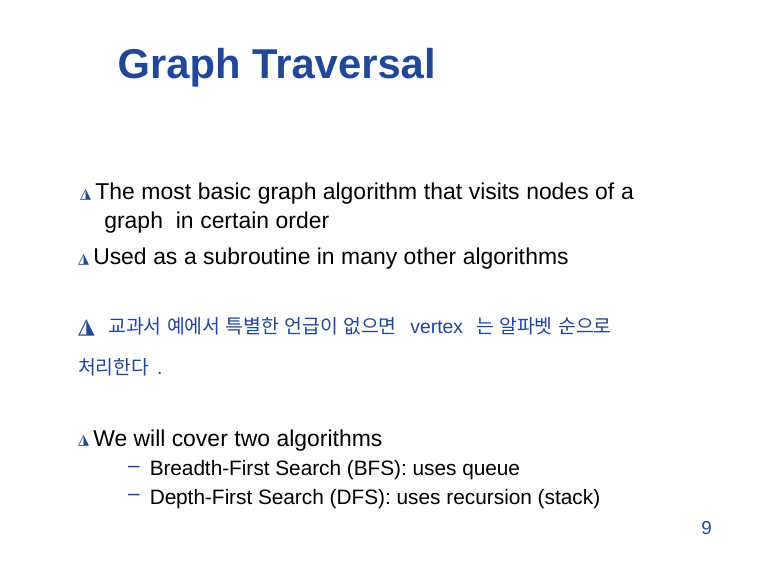

# Graph Traversal
◮ The most basic graph algorithm that visits nodes of a graph  in certain order
◮ Used as a subroutine in many other algorithms

◮ 교과서 예에서 특별한 언급이 없으면 vertex 는 알파벳 순으로 처리한다.

◮ We will cover two algorithms
Breadth-First Search (BFS): uses queue
Depth-First Search (DFS): uses recursion (stack)

9